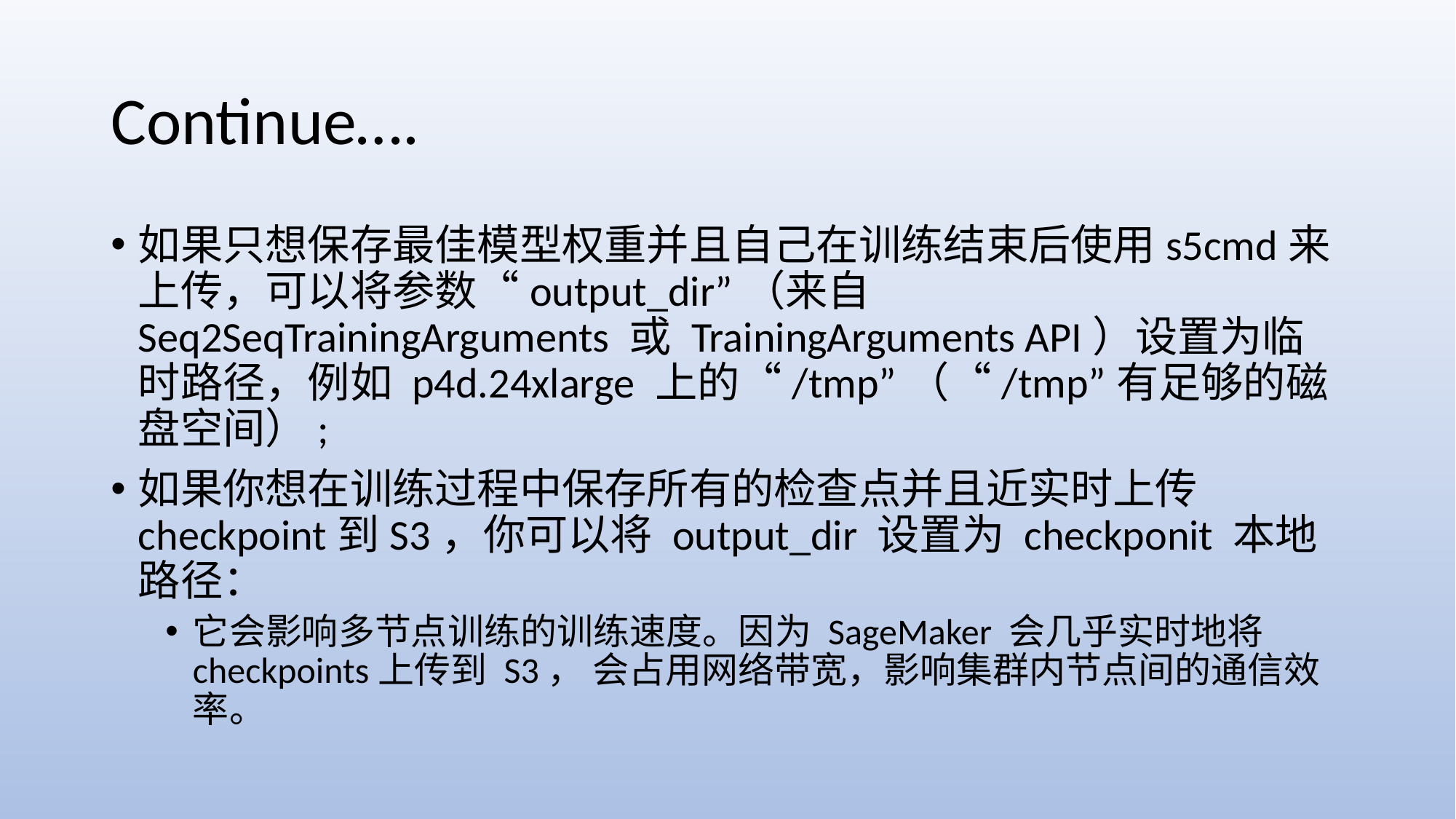

# Continue….
如果只想保存最佳模型权重并且自己在训练结束后使用s5cmd来上传，可以将参数“output_dir”（来自 Seq2SeqTrainingArguments 或 TrainingArguments API）设置为临时路径，例如 p4d.24xlarge 上的“/tmp”（“/tmp”有足够的磁盘空间）;
如果你想在训练过程中保存所有的检查点并且近实时上传checkpoint到S3，你可以将 output_dir 设置为 checkponit 本地路径：
它会影响多节点训练的训练速度。因为 SageMaker 会几乎实时地将checkpoints上传到 S3， 会占用网络带宽，影响集群内节点间的通信效率。